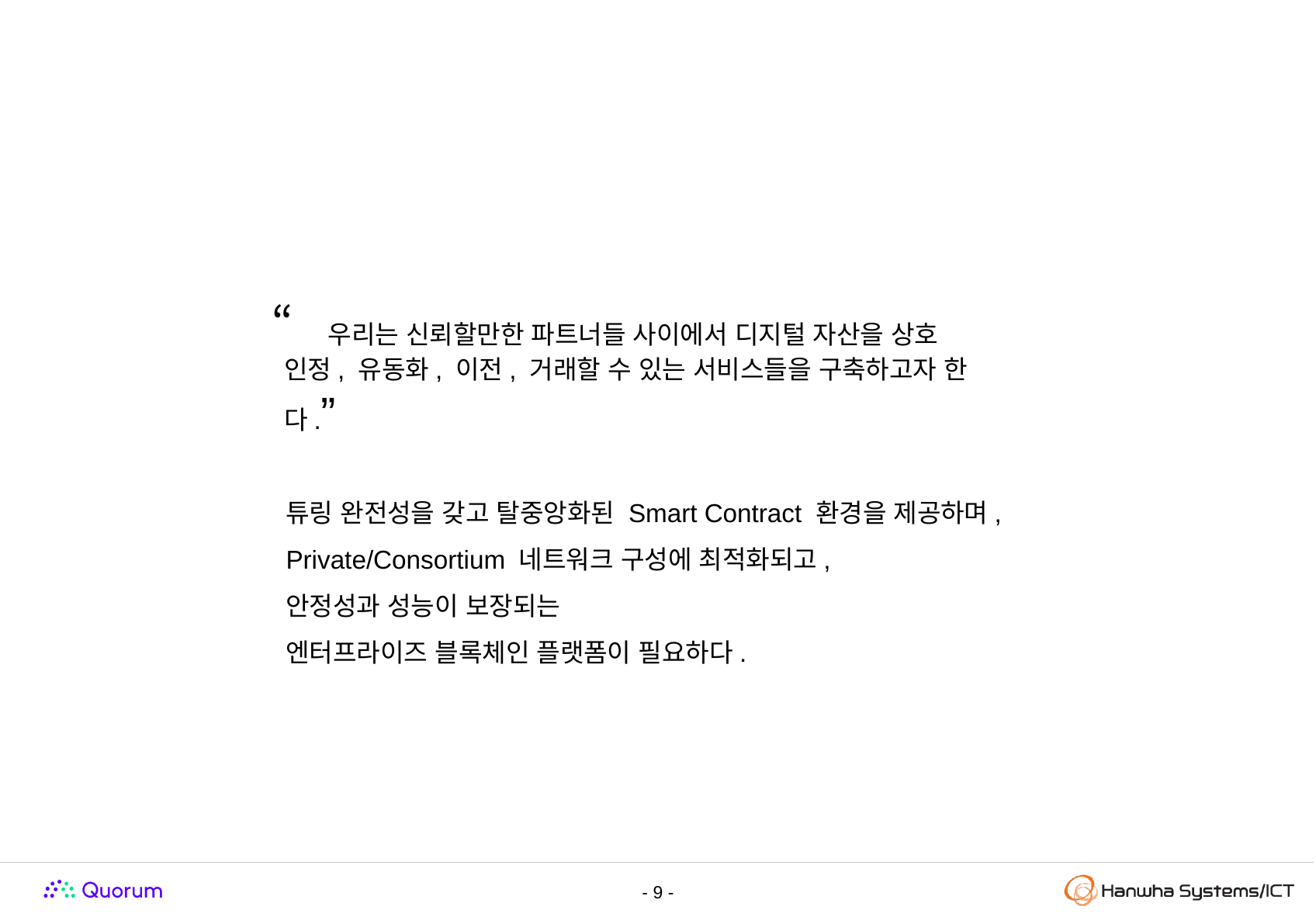

“우리는 신뢰할만한 파트너들 사이에서 디지털 자산을 상호 인정, 유동화, 이전, 거래할 수 있는 서비스들을 구축하고자 한다.”
튜링 완전성을 갖고 탈중앙화된 Smart Contract 환경을 제공하며,
Private/Consortium 네트워크 구성에 최적화되고,
안정성과 성능이 보장되는
엔터프라이즈 블록체인 플랫폼이 필요하다.